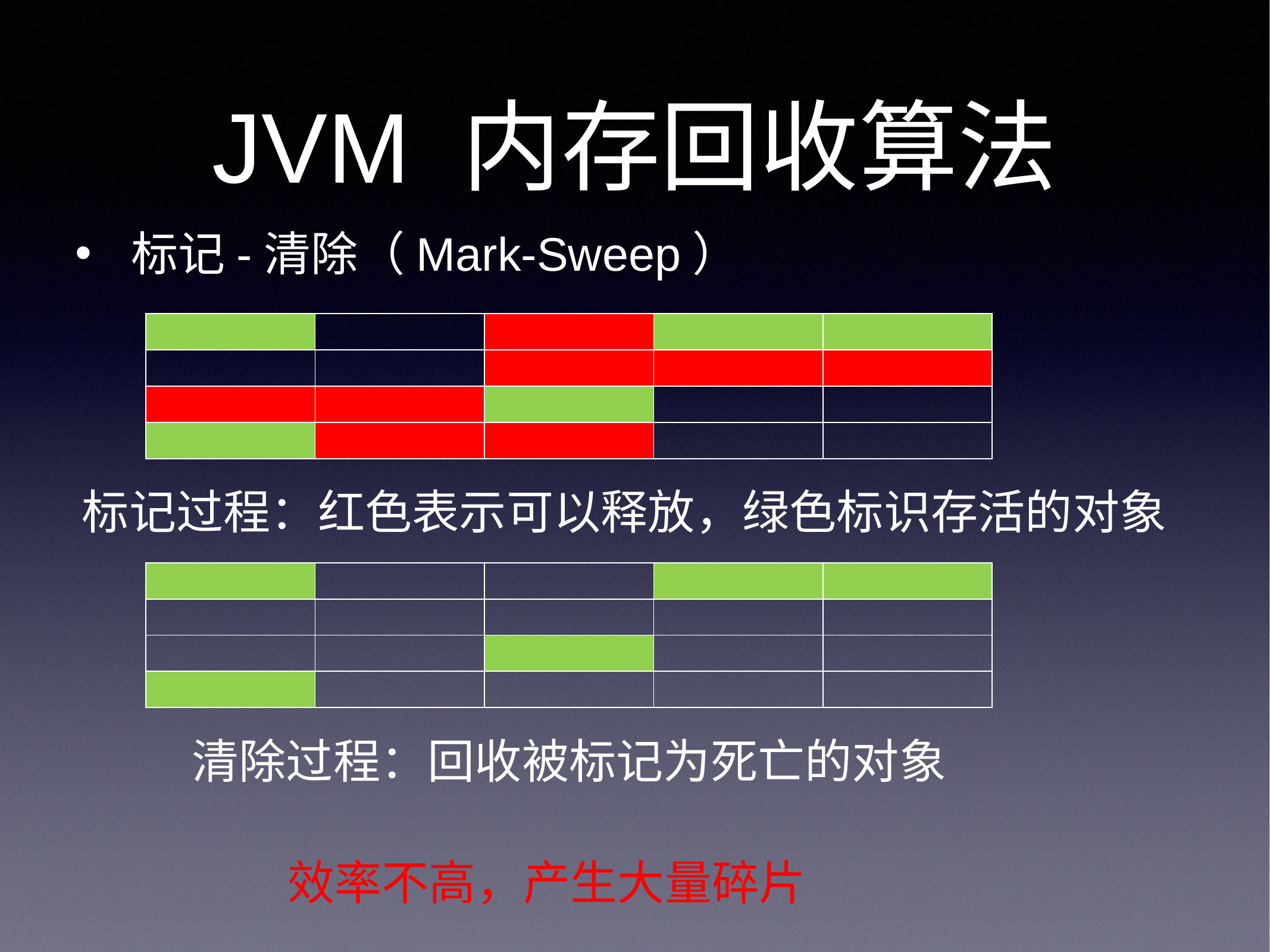

# JVM 内存回收算法
标记-清除（Mark-Sweep）

|  |  |  |  |  |
| --- | --- | --- | --- | --- |
|  |  |  |  |  |
|  |  |  |  |  |
|  |  |  |  |  |
标记过程：红色表示可以释放，绿色标识存活的对象
|  |  |  |  |  |
| --- | --- | --- | --- | --- |
|  |  |  |  |  |
|  |  |  |  |  |
|  |  |  |  |  |
清除过程：回收被标记为死亡的对象
效率不高，产生大量碎片